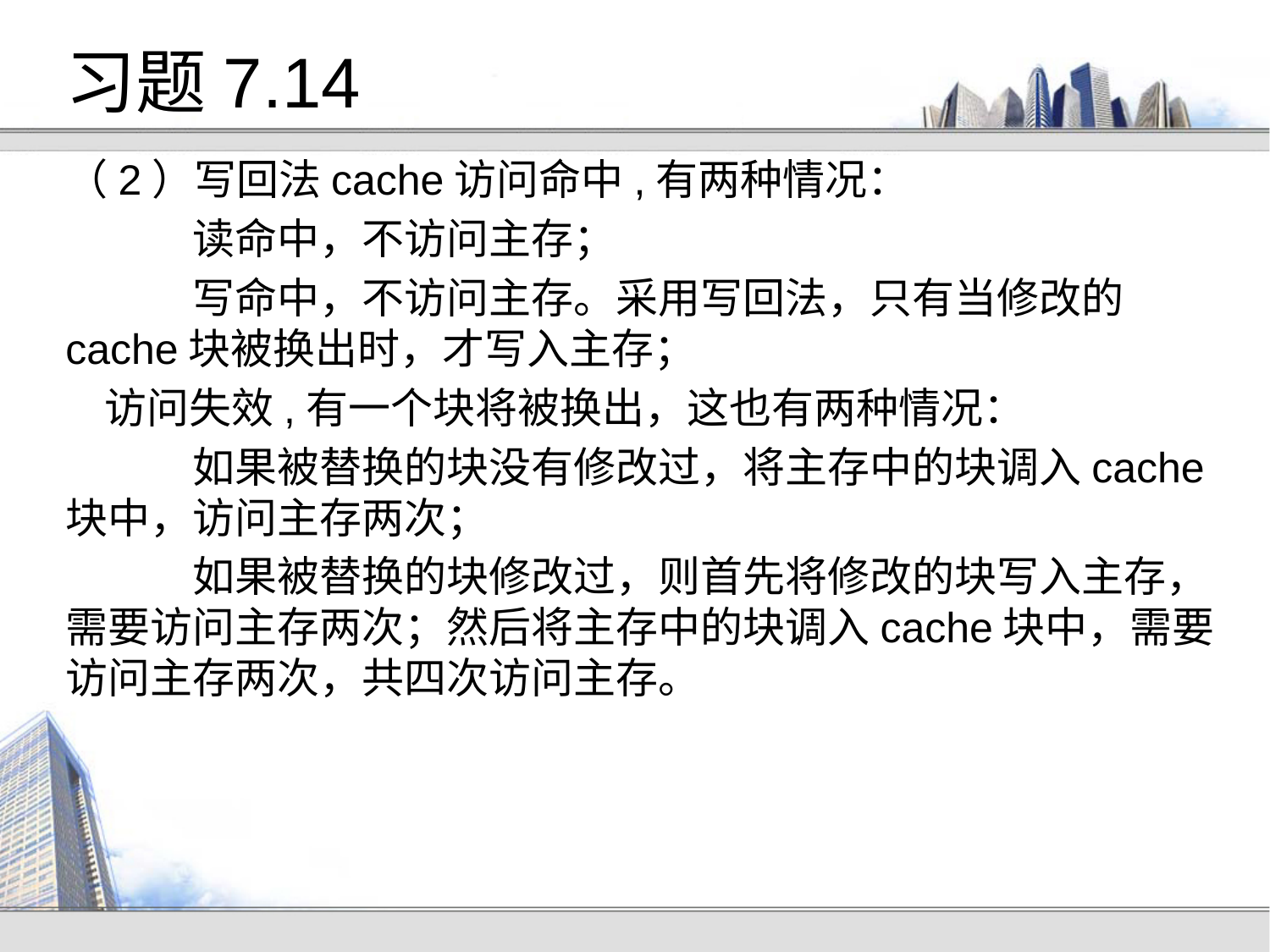

# 习题7.14
（2）写回法cache访问命中,有两种情况：
	读命中，不访问主存；
	写命中，不访问主存。采用写回法，只有当修改的cache块被换出时，才写入主存；
   访问失效,有一个块将被换出，这也有两种情况：
	如果被替换的块没有修改过，将主存中的块调入cache块中，访问主存两次；
	如果被替换的块修改过，则首先将修改的块写入主存，需要访问主存两次；然后将主存中的块调入cache块中，需要访问主存两次，共四次访问主存。